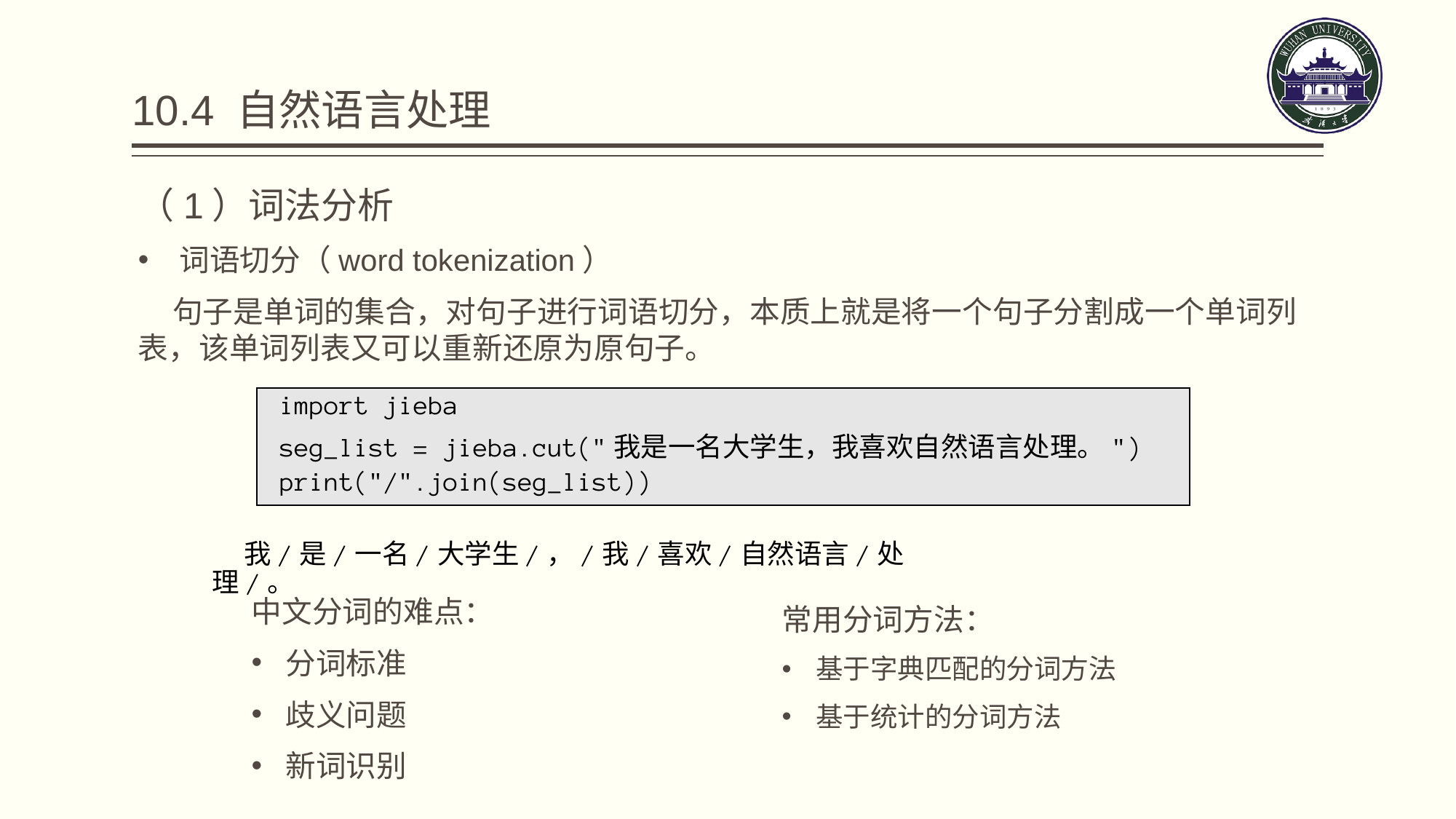

# 10.4 自然语言处理
（1）词法分析
词语切分（word tokenization）
    句子是单词的集合，对句子进行词语切分，本质上就是将一个句子分割成一个单词列表，该单词列表又可以重新还原为原句子。
| import jieba seg\_list = jieba.cut("我是一名大学生，我喜欢自然语言处理。") print("/".join(seg\_list)) |
| --- |
我/是/一名/大学生/，/我/喜欢/自然语言/处理/。
中文分词的难点：
分词标准
歧义问题
新词识别
常用分词方法：
基于字典匹配的分词方法
基于统计的分词方法